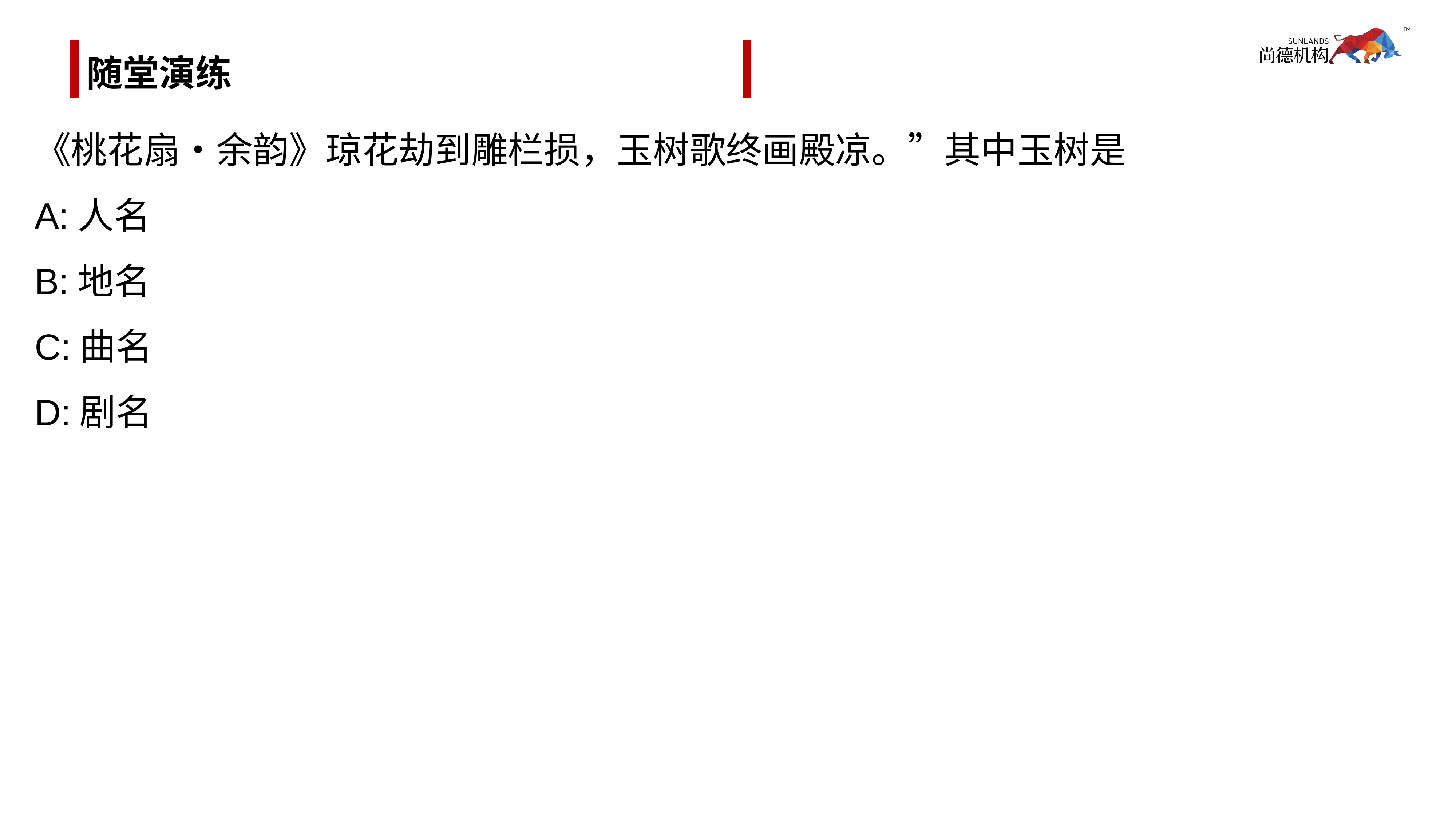

# 随堂演练
《桃花扇•余韵》琼花劫到雕栏损，玉树歌终画殿凉。”其中玉树是
A:人名
B:地名
C:曲名
D:剧名